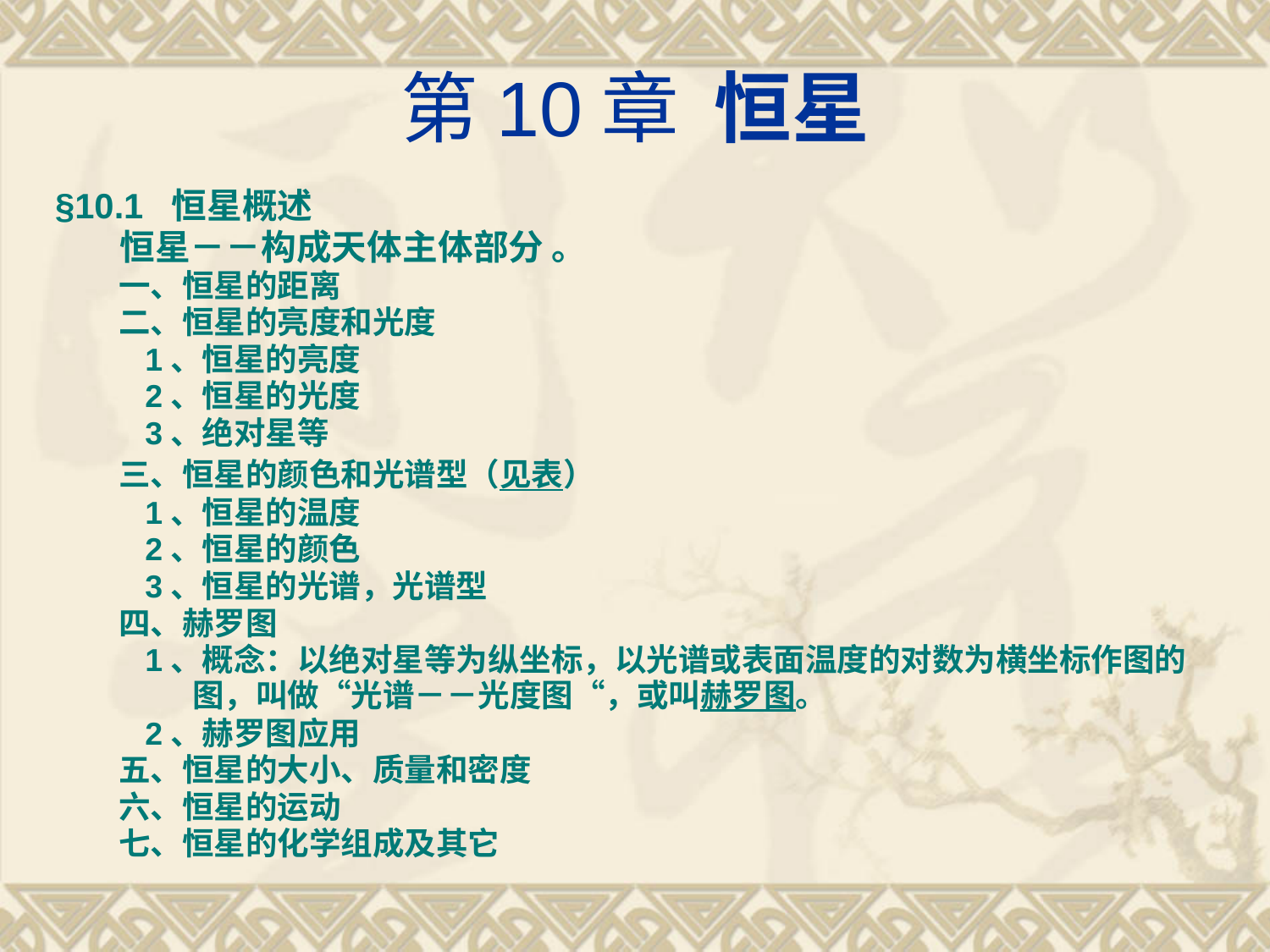

# 第10章  恒星

§10.1  恒星概述
       恒星－－构成天体主体部分 。
一、恒星的距离
二、恒星的亮度和光度
   1、恒星的亮度
   2、恒星的光度
   3、绝对星等
三、恒星的颜色和光谱型（见表）
   1、恒星的温度
   2、恒星的颜色
   3、恒星的光谱，光谱型
四、赫罗图
   1、概念：以绝对星等为纵坐标，以光谱或表面温度的对数为横坐标作图的图，叫做“光谱－－光度图“，或叫赫罗图。
   2、赫罗图应用
五、恒星的大小、质量和密度
六、恒星的运动
七、恒星的化学组成及其它